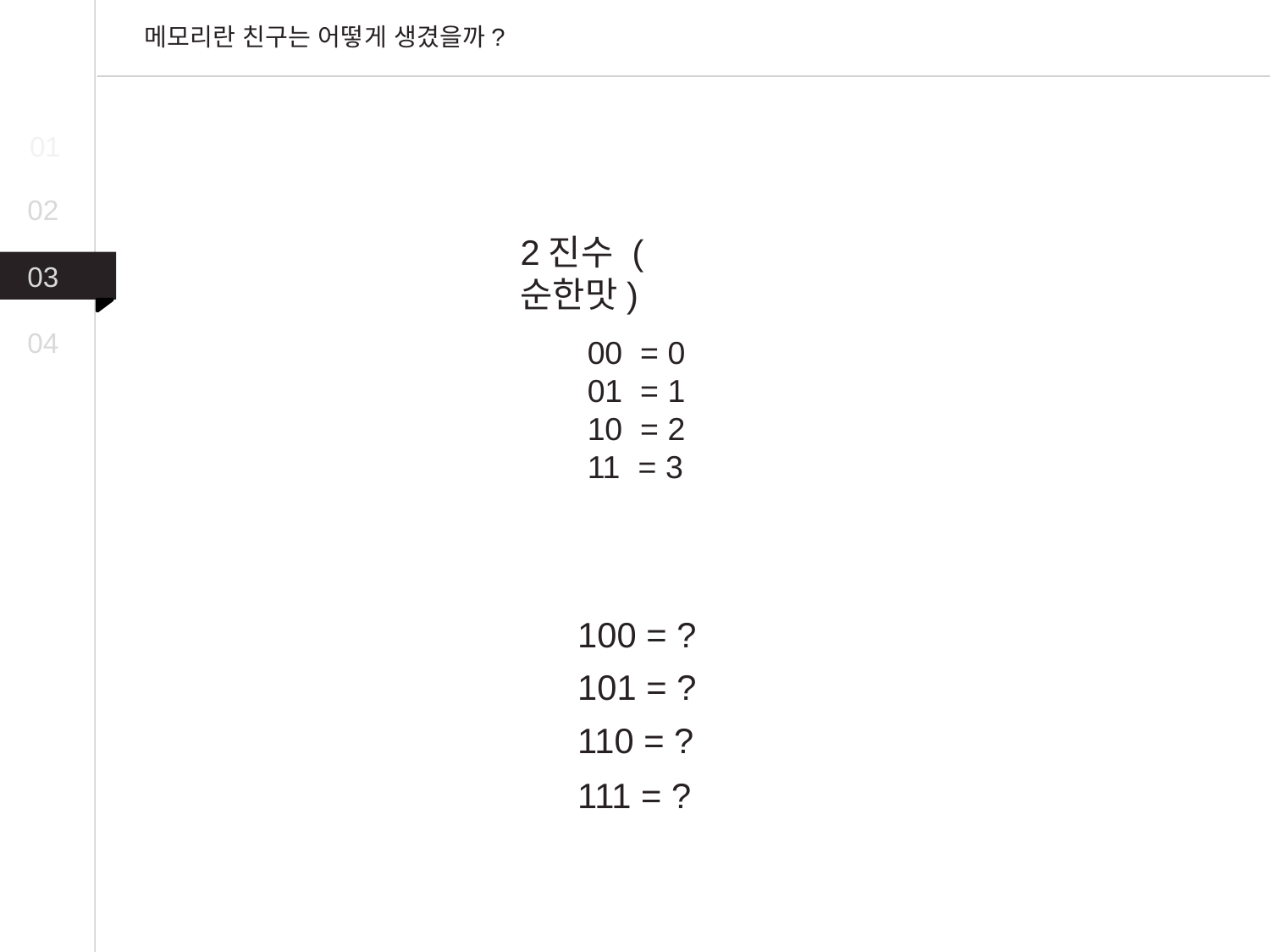

메모리란 친구는 어떻게 생겼을까?
01
02
2진수 (순한맛)

03

04
00  = 0
01  = 1
10  = 2
11  = 3
100 = ?
101 = ?
110 = ?
111 = ?